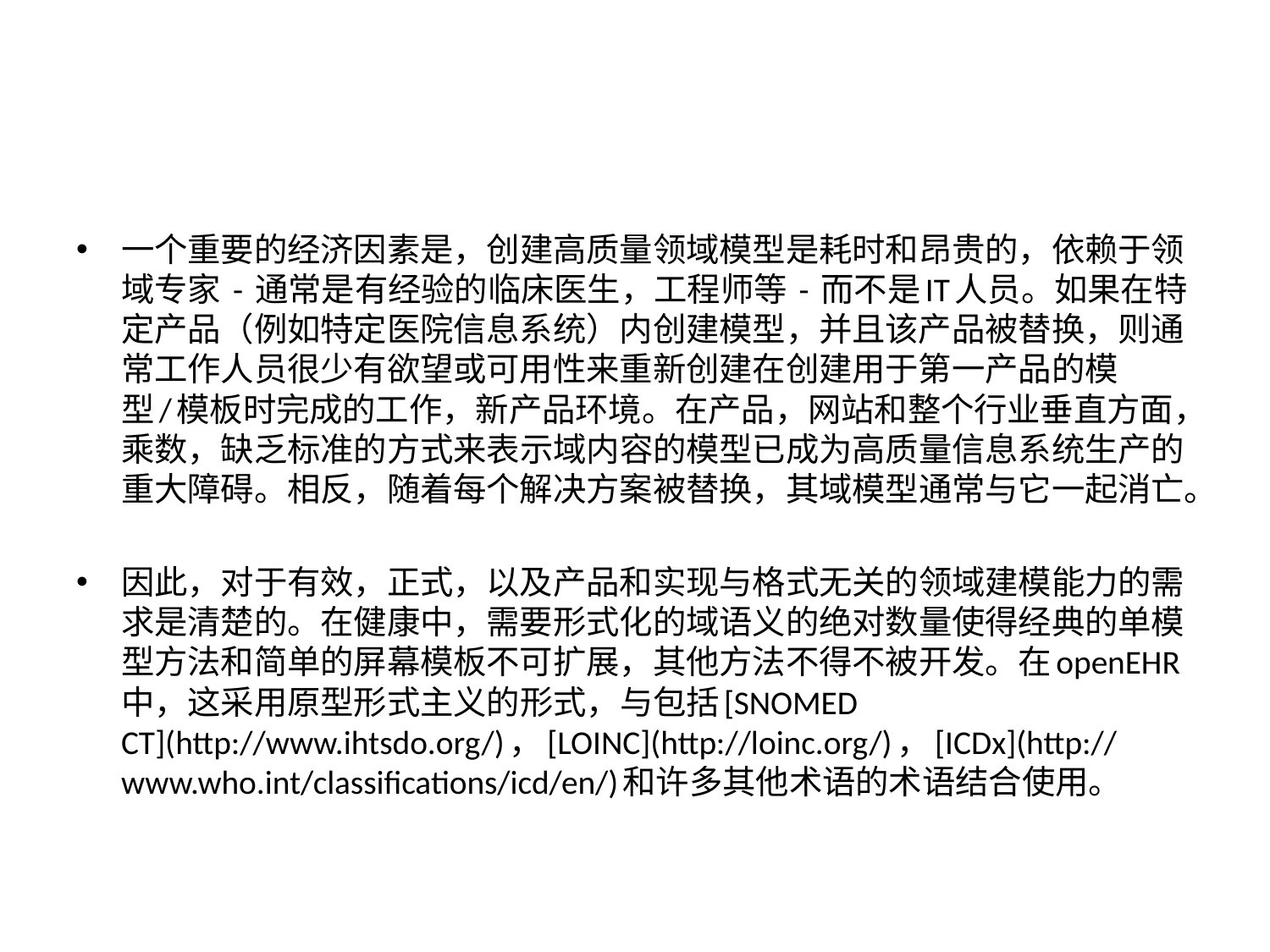

#
一个重要的经济因素是，创建高质量领域模型是耗时和昂贵的，依赖于领域专家 - 通常是有经验的临床医生，工程师等 - 而不是IT人员。如果在特定产品（例如特定医院信息系统）内创建模型，并且该产品被替换，则通常工作人员很少有欲望或可用性来重新创建在创建用于第一产品的模型/模板时完成的工作，新产品环境。在产品，网站和整个行业垂直方面，乘数，缺乏标准的方式来表示域内容的模型已成为高质量信息系统生产的重大障碍。相反，随着每个解决方案被替换，其域模型通常与它一起消亡。

因此，对于有效，正式，以及产品和实现与格式无关的领域建模能力的需求是清楚的。在健康中，需要形式化的域语义的绝对数量使得经典的单模型方法和简单的屏幕模板不可扩展，其他方法不得不被开发。在openEHR中，这采用原型形式主义的形式，与包括[SNOMED CT](http://www.ihtsdo.org/)，[LOINC](http://loinc.org/)，[ICDx](http://www.who.int/classifications/icd/en/)和许多其他术语的术语结合使用。